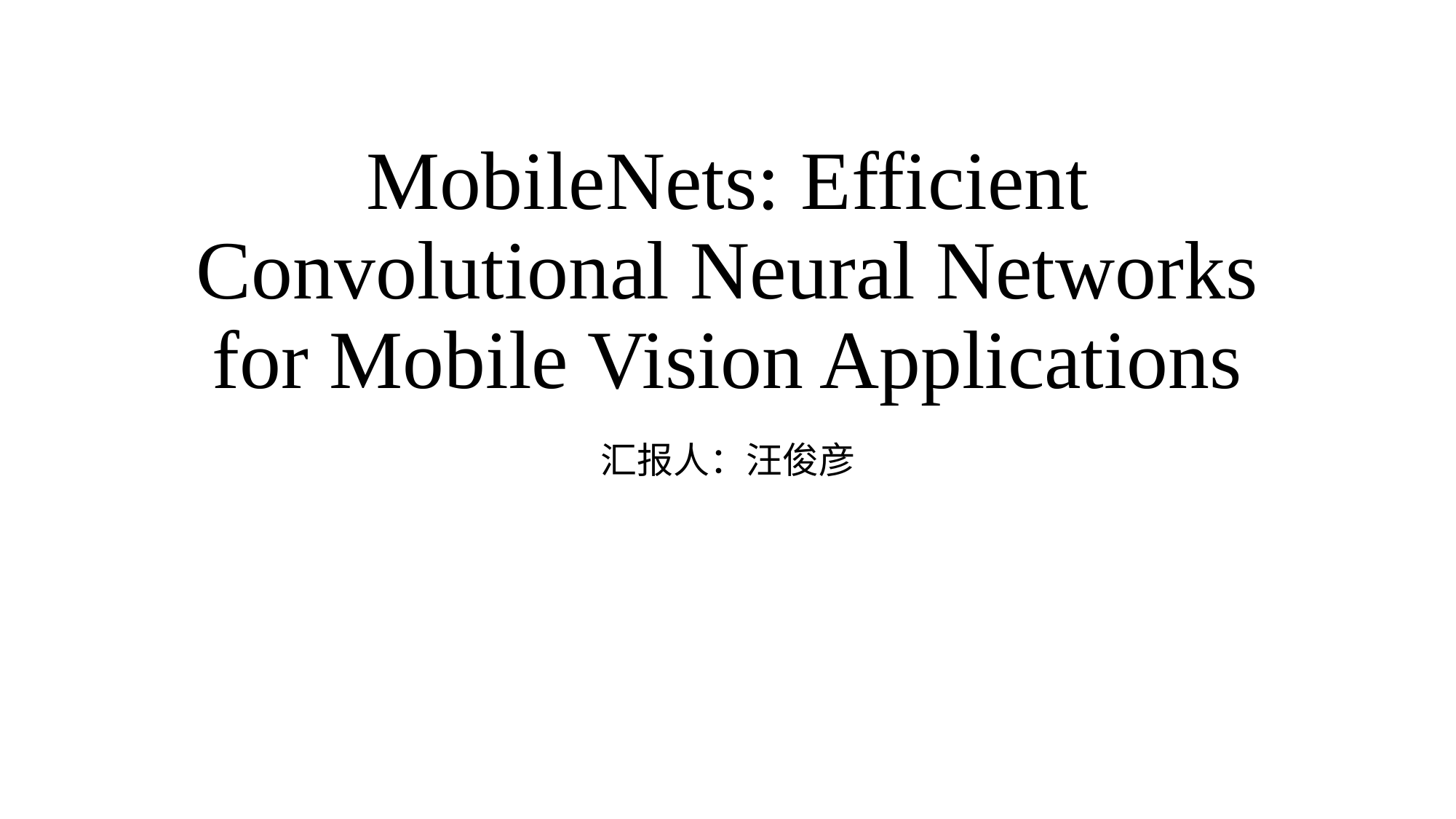

# MobileNets: Efficient Convolutional Neural Networks for Mobile Vision Applications
汇报人：汪俊彦